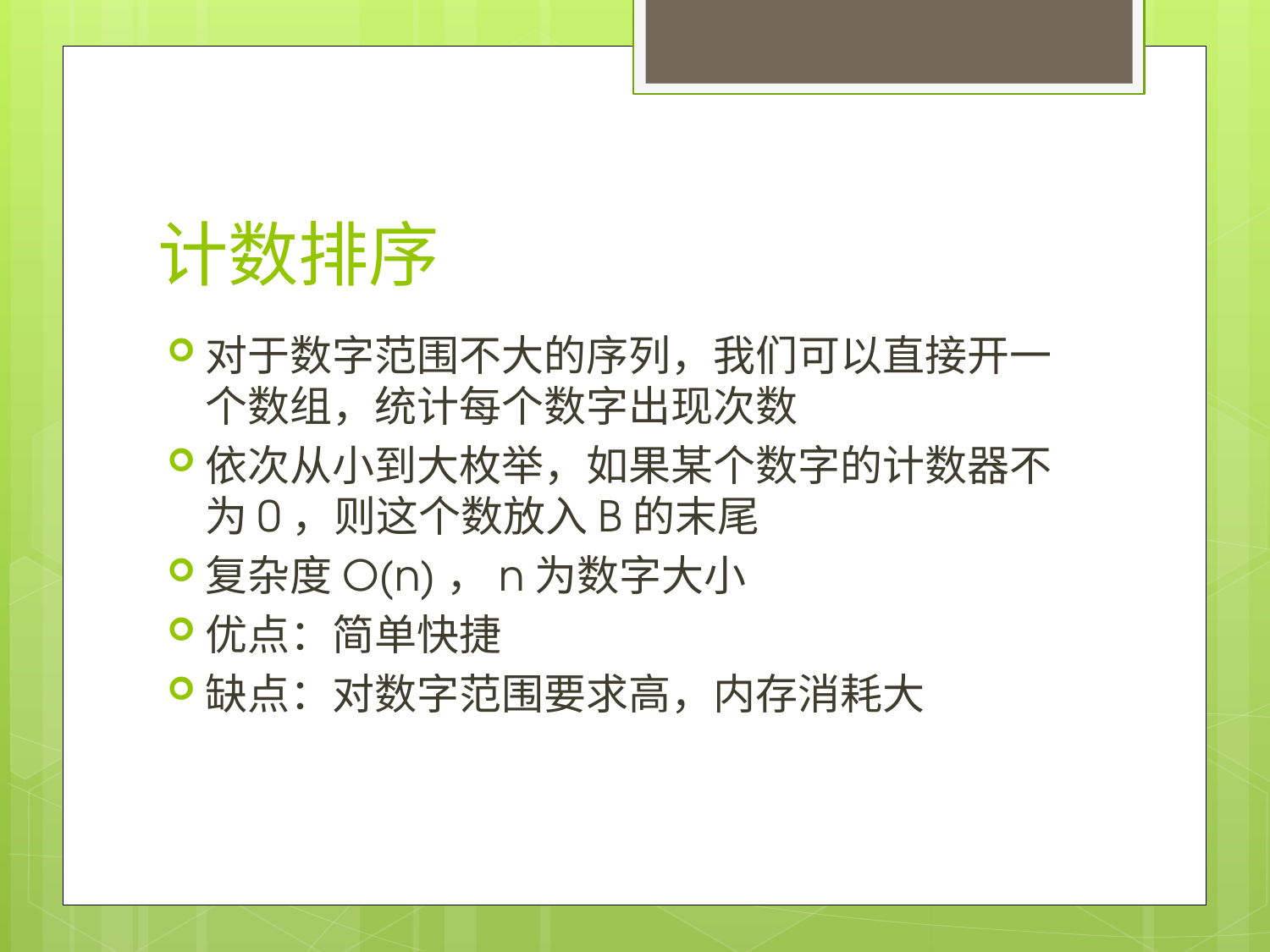

# 计数排序
对于数字范围不大的序列，我们可以直接开一个数组，统计每个数字出现次数
依次从小到大枚举，如果某个数字的计数器不为0，则这个数放入B的末尾
复杂度O(n)，n为数字大小
优点：简单快捷
缺点：对数字范围要求高，内存消耗大